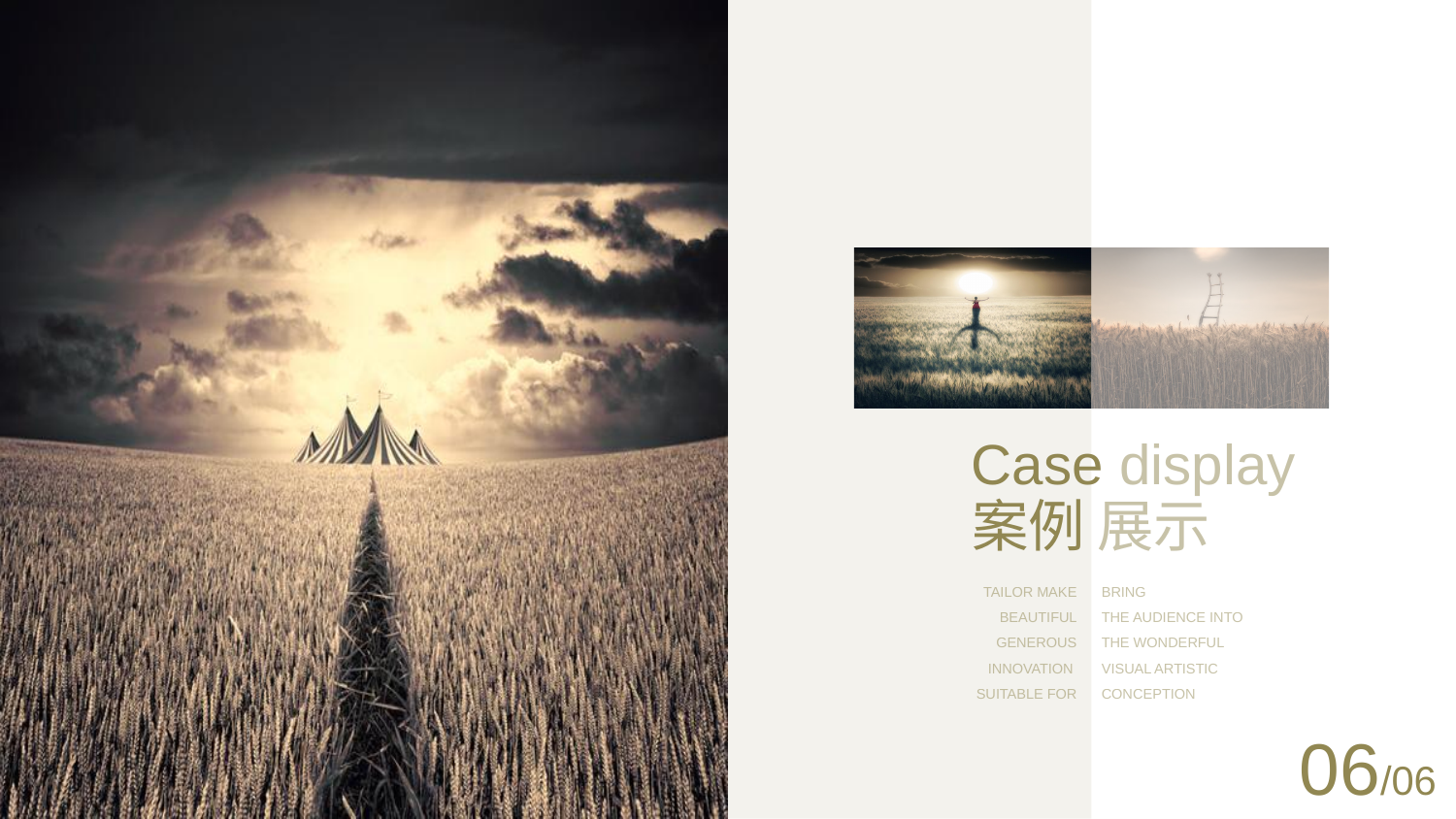

Case display
案例 展示
TAILOR MAKE
BEAUTIFUL
GENEROUS
INNOVATION
SUITABLE FOR
BRING
THE AUDIENCE INTO
THE WONDERFUL
VISUAL ARTISTIC
CONCEPTION
06/06